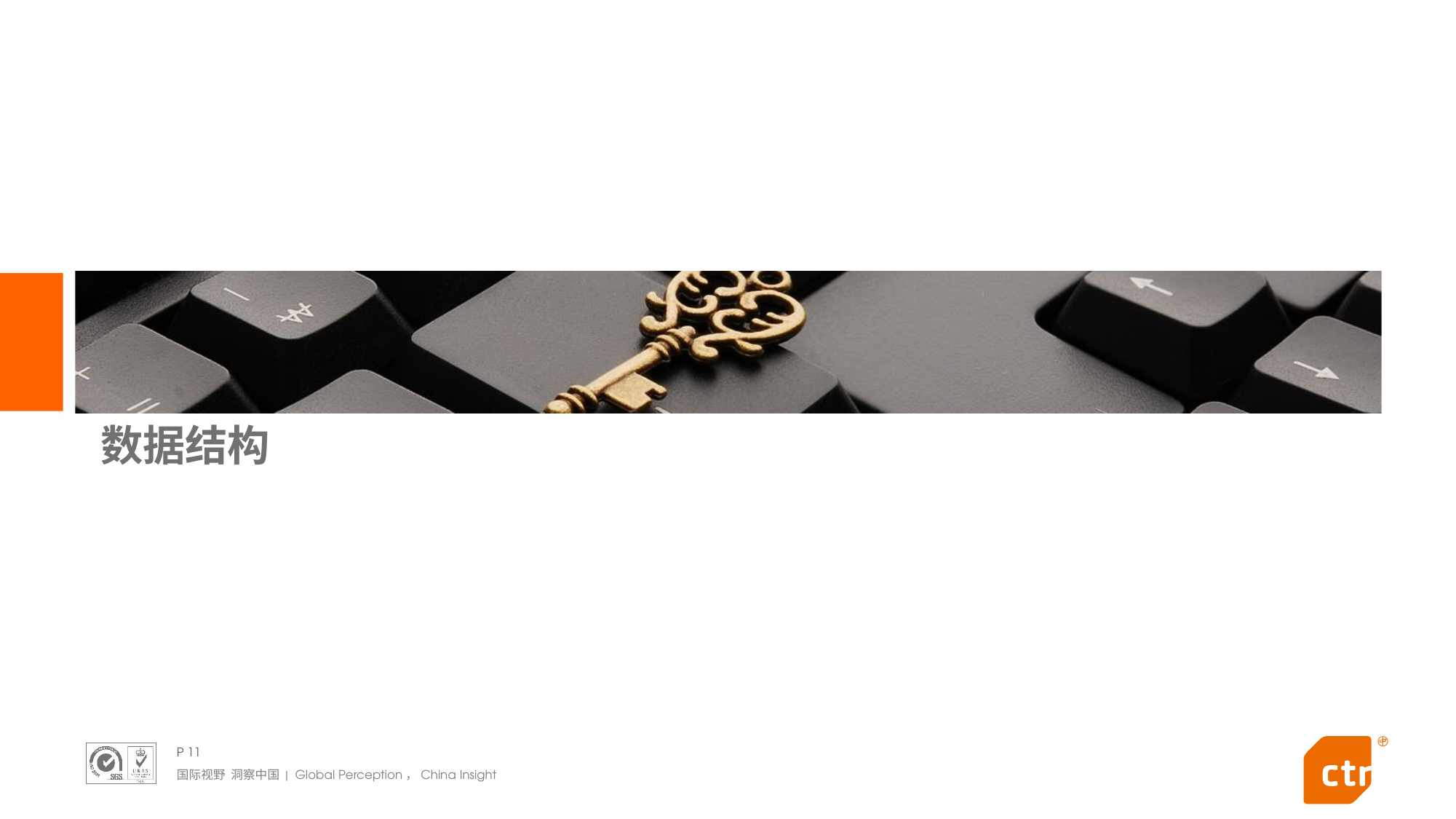

# 数据结构
P 11
国际视野  洞察中国 |  Global Perception，China Insight